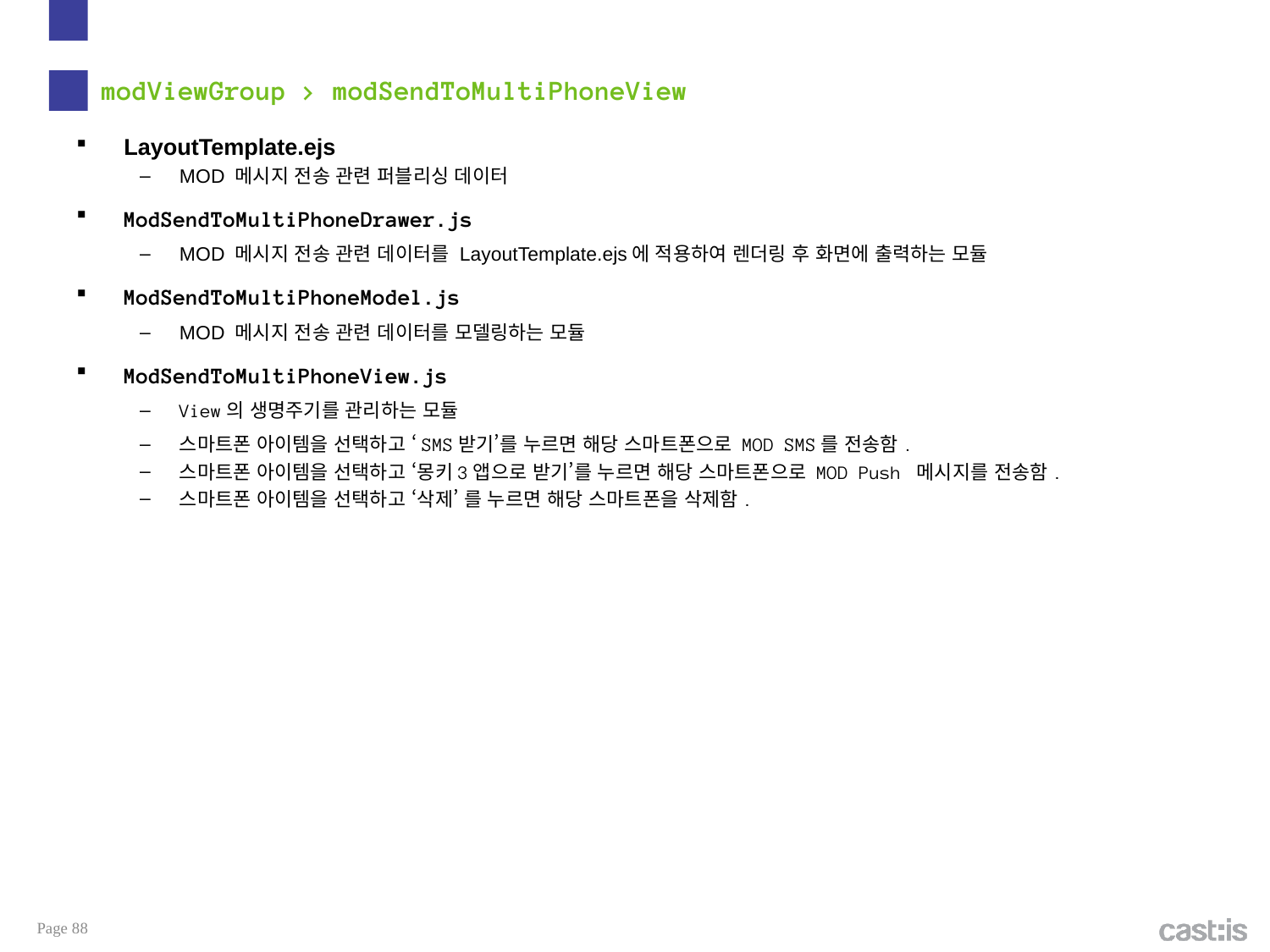

# modViewGroup > modSendToMultiPhoneView
LayoutTemplate.ejs
MOD 메시지 전송 관련 퍼블리싱 데이터

ModSendToMultiPhoneDrawer.js
MOD 메시지 전송 관련 데이터를 LayoutTemplate.ejs에 적용하여 렌더링 후 화면에 출력하는 모듈

ModSendToMultiPhoneModel.js
MOD 메시지 전송 관련 데이터를 모델링하는 모듈

ModSendToMultiPhoneView.js
View의 생명주기를 관리하는 모듈
스마트폰 아이템을 선택하고 ‘SMS받기’를 누르면 해당 스마트폰으로 MOD SMS를 전송함.
스마트폰 아이템을 선택하고 ‘몽키3앱으로 받기’를 누르면 해당 스마트폰으로 MOD Push 메시지를 전송함.
스마트폰 아이템을 선택하고 ‘삭제’ 를 누르면 해당 스마트폰을 삭제함.

Page 88